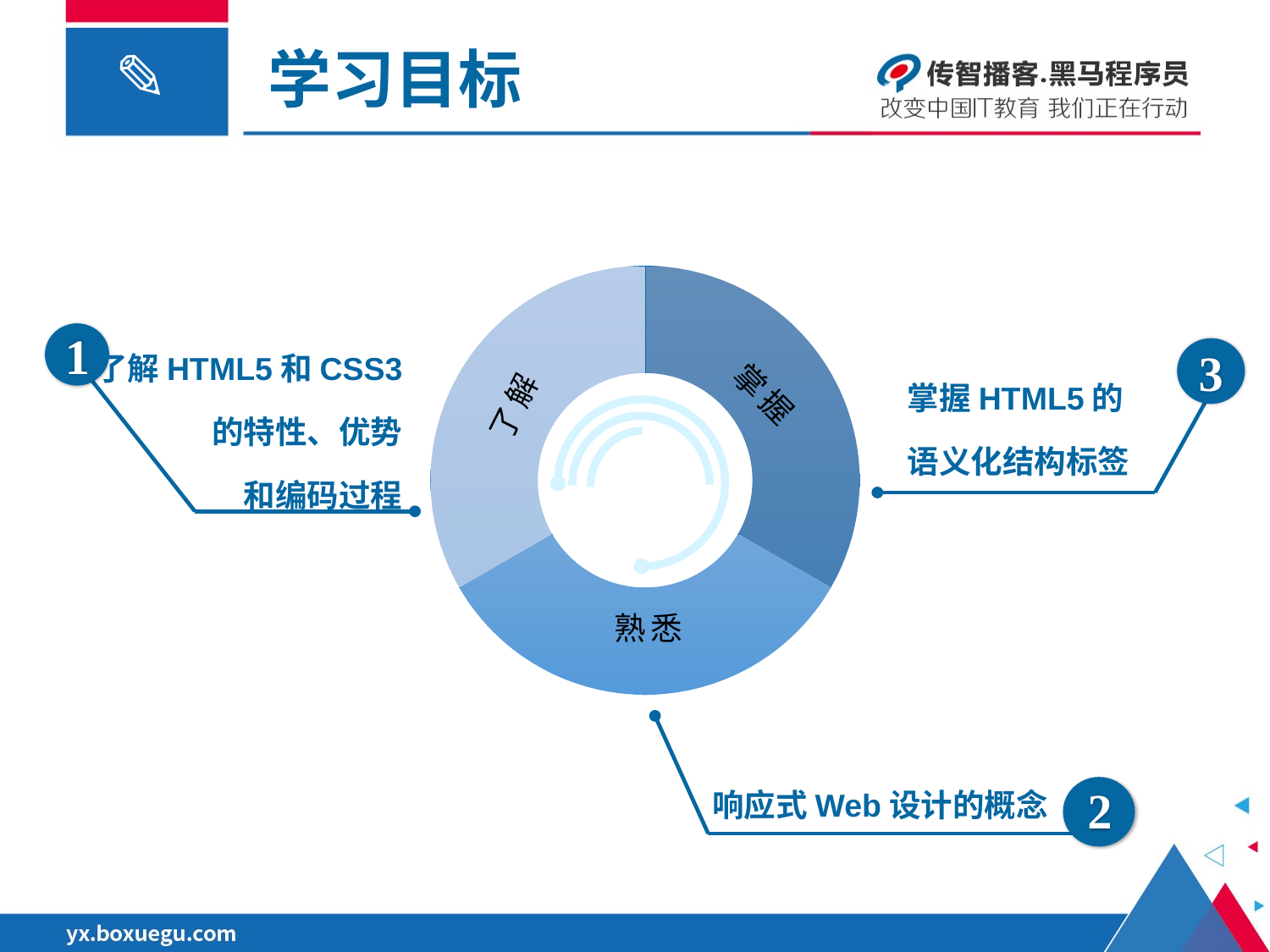

# 学习目标

### Chart

| Category | 销售额 |
|---|---|
| 掌握知识 | 3.333333333 |
| 理解知识 | 3.333333333 |
| 了解知识 | 3.333333333 |
了解
掌握
熟悉
了解HTML5和CSS3
的特性、优势
和编码过程
1

了解
掌握
熟悉
3

掌握HTML5的
语义化结构标签

响应式Web设计的概念
2